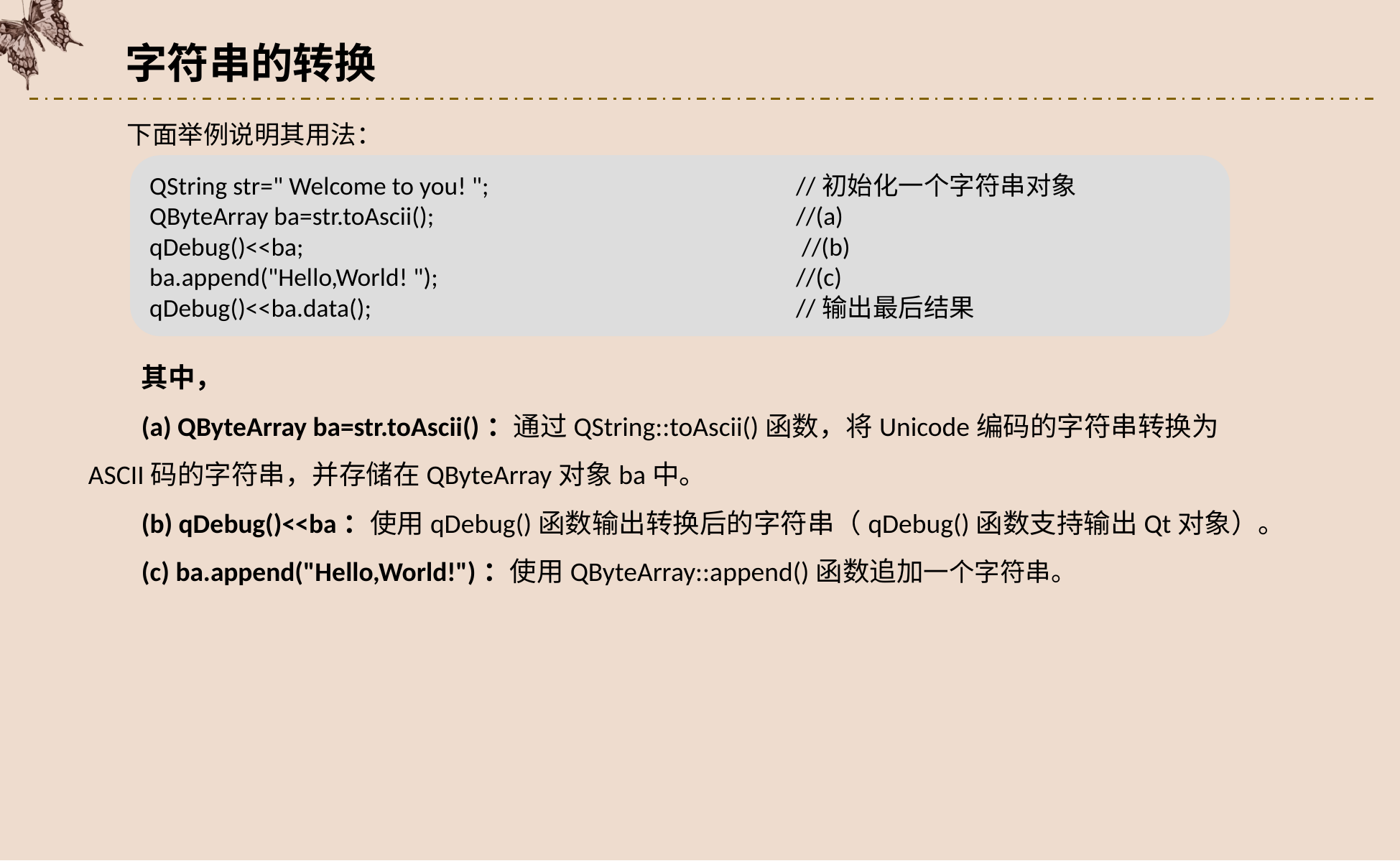

字符串的转换
下面举例说明其用法：
QString str=" Welcome to you! ";			//初始化一个字符串对象
QByteArray ba=str.toAscii();	 			//(a)
qDebug()<<ba;					 //(b)
ba.append("Hello,World! ");				//(c)
qDebug()<<ba.data();			 	//输出最后结果
其中，
(a) QByteArray ba=str.toAscii()：通过QString::toAscii()函数，将Unicode编码的字符串转换为ASCII码的字符串，并存储在QByteArray对象ba中。
(b) qDebug()<<ba：使用qDebug()函数输出转换后的字符串（qDebug()函数支持输出Qt对象）。
(c) ba.append("Hello,World!")：使用QByteArray::append()函数追加一个字符串。